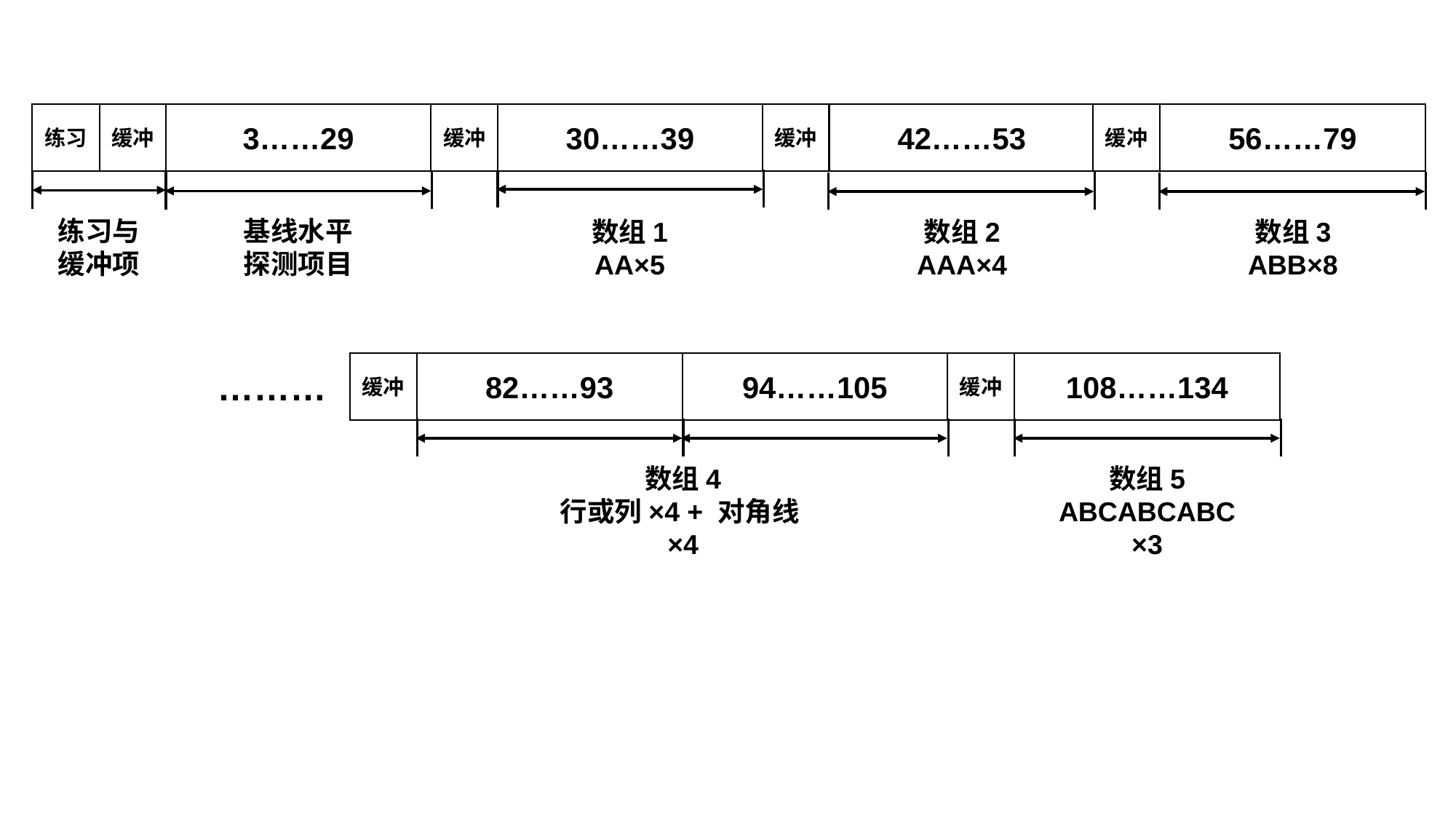

练习
缓冲
3……29
缓冲
30……39
缓冲
42……53
缓冲
56……79
基线水平探测项目
练习与
缓冲项
数组1
AA×5
数组2
AAA×4
数组3
ABB×8
缓冲
82……93
94……105
缓冲
108……134
………
数组4
行或列×4 + 对角线×4
数组5
ABCABCABC×3